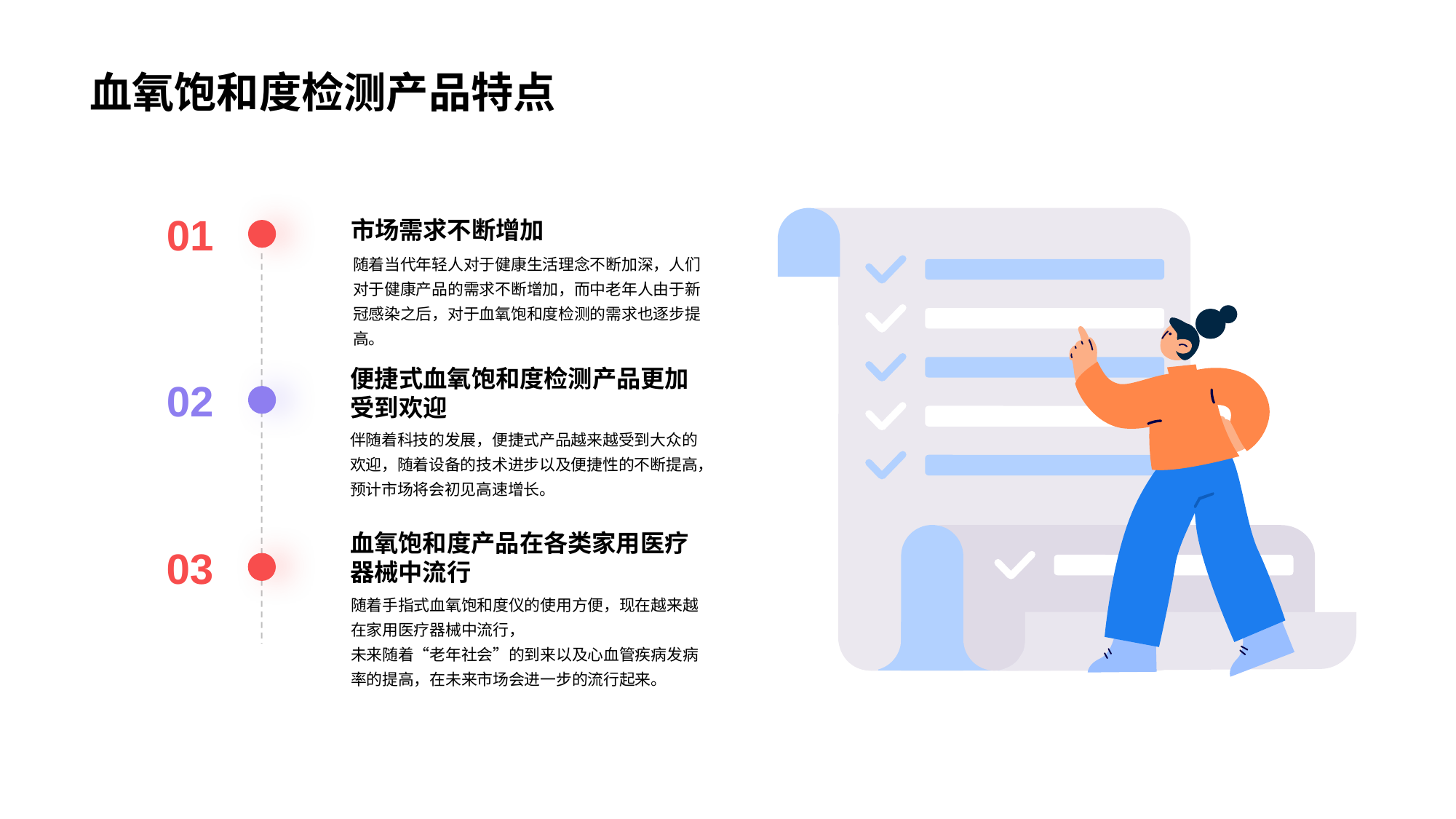

血氧饱和度检测产品特点
01
市场需求不断增加

随着当代年轻人对于健康生活理念不断加深，人们对于健康产品的需求不断增加，而中老年人由于新冠感染之后，对于血氧饱和度检测的需求也逐步提高。

便捷式血氧饱和度检测产品更加受到欢迎
02

伴随着科技的发展，便捷式产品越来越受到大众的欢迎，随着设备的技术进步以及便捷性的不断提高，预计市场将会初见高速增长。
血氧饱和度产品在各类家用医疗器械中流行
03

随着手指式血氧饱和度仪的使用方便，现在越来越在家用医疗器械中流行，
未来随着“老年社会”的到来以及心血管疾病发病率的提高，在未来市场会进一步的流行起来。